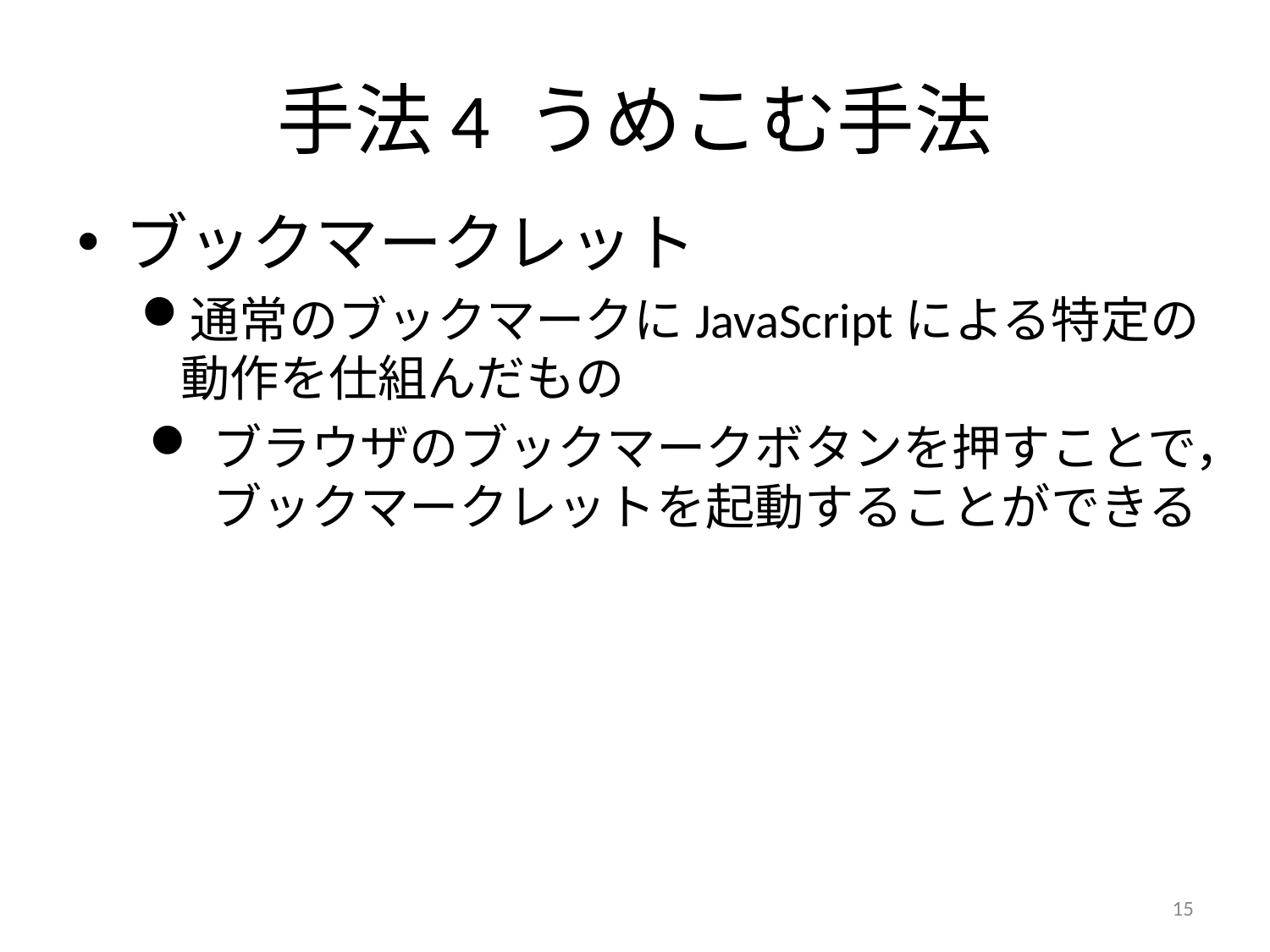

# 手法4 うめこむ手法
ブックマークレット
通常のブックマークにJavaScriptによる特定の動作を仕組んだもの
ブラウザのブックマークボタンを押すことで，ブックマークレットを起動することができる

15